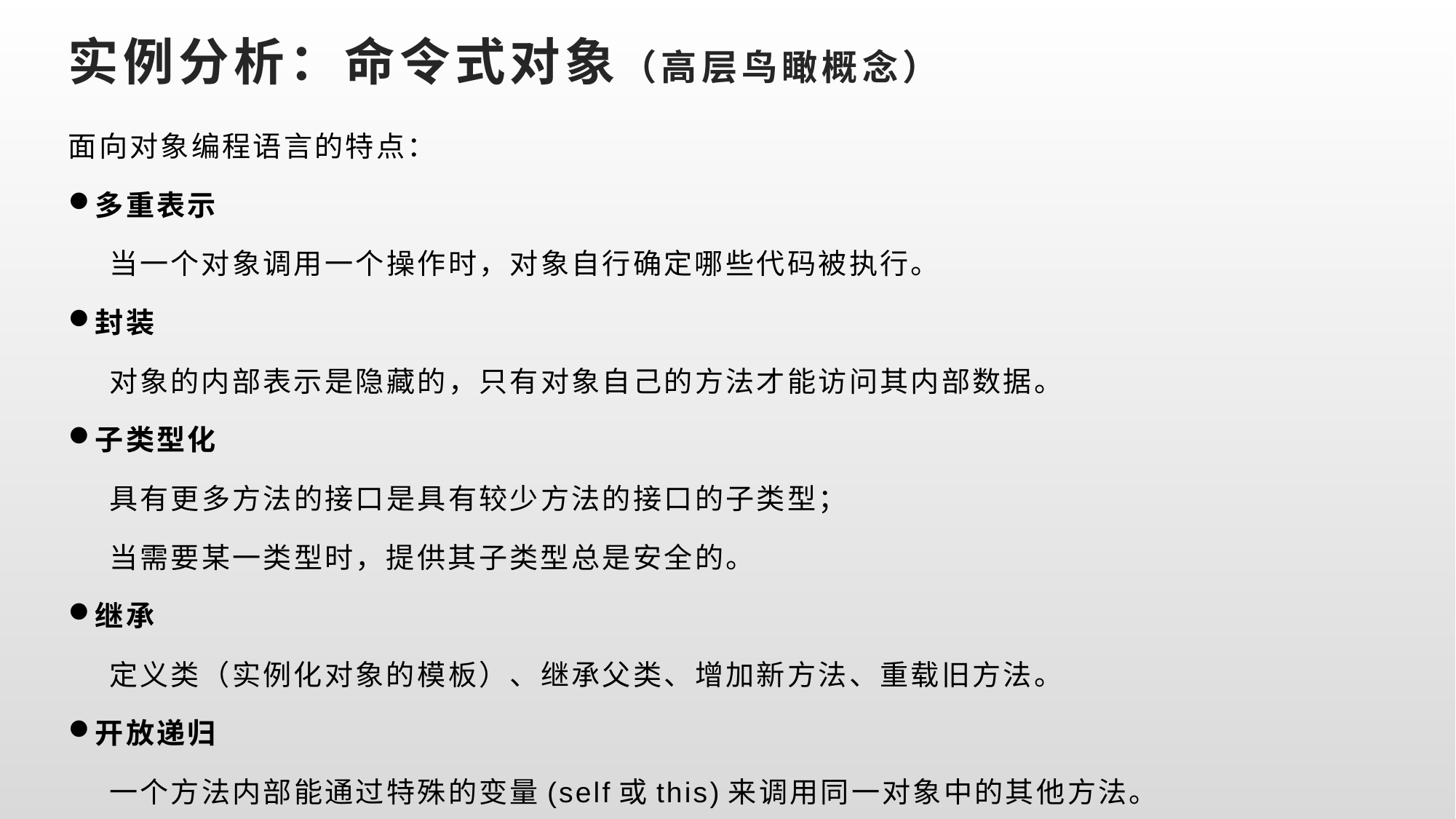

# 实例分析：命令式对象（高层鸟瞰概念）
面向对象编程语言的特点：
多重表示
    当一个对象调用一个操作时，对象自行确定哪些代码被执行。
封装
    对象的内部表示是隐藏的，只有对象自己的方法才能访问其内部数据。
子类型化
    具有更多方法的接口是具有较少方法的接口的子类型；
    当需要某一类型时，提供其子类型总是安全的。
继承
    定义类（实例化对象的模板）、继承父类、增加新方法、重载旧方法。
开放递归
    一个方法内部能通过特殊的变量(self或this)来调用同一对象中的其他方法。